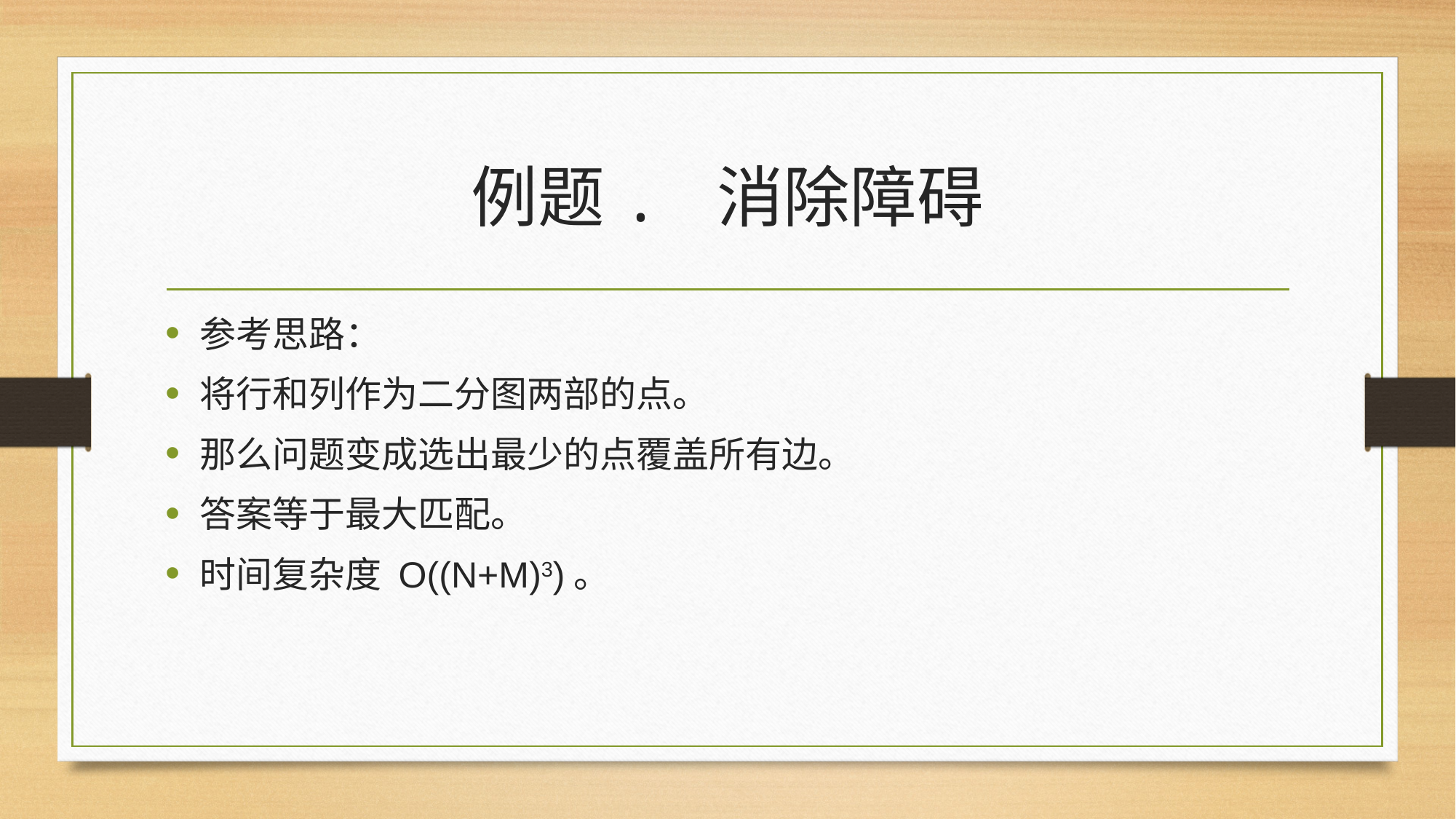

# 例题. 消除障碍
参考思路：
将行和列作为二分图两部的点。
那么问题变成选出最少的点覆盖所有边。
答案等于最大匹配。
时间复杂度 O((N+M)3)。